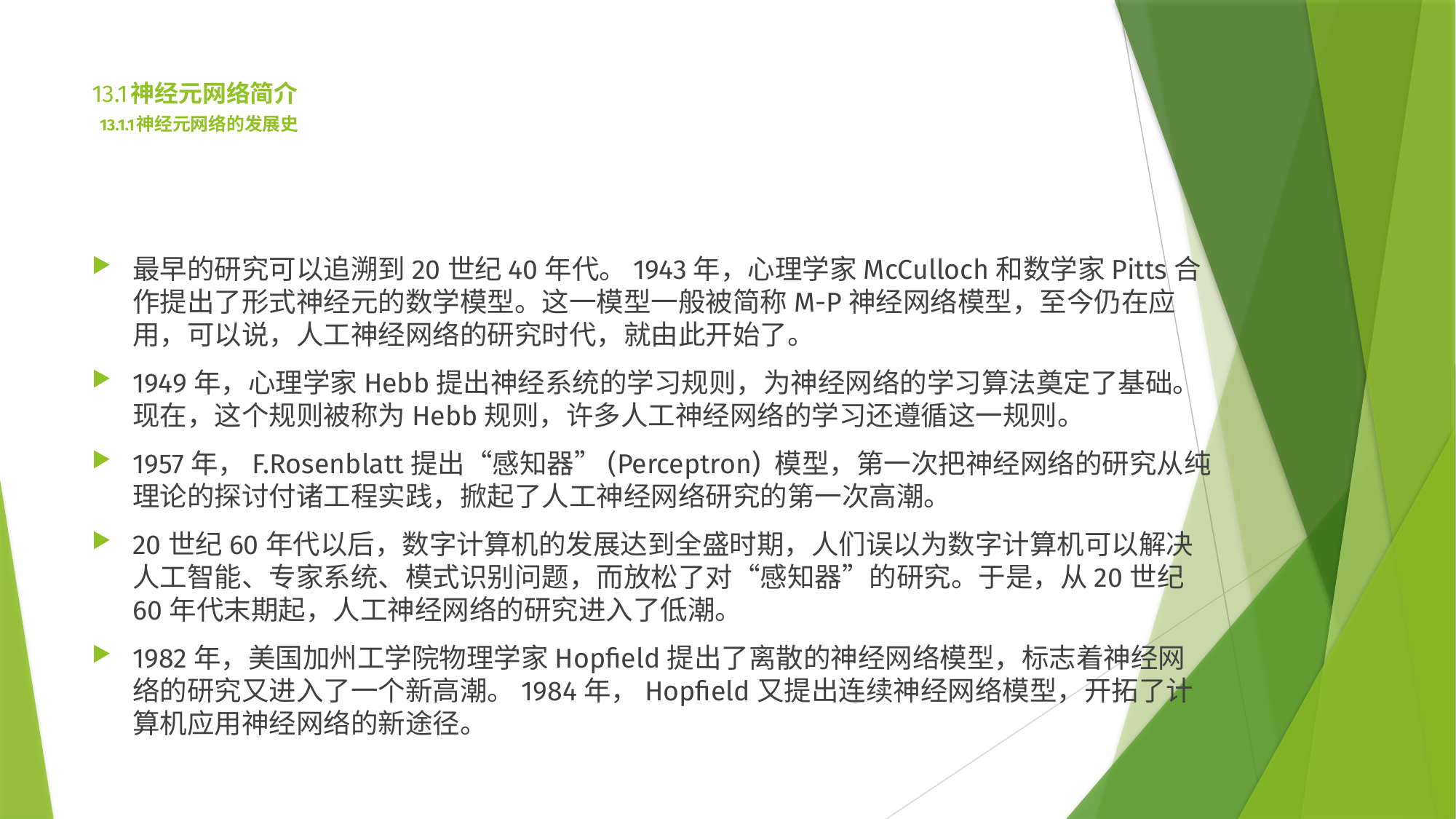

# 13.1神经元网络简介 13.1.1神经元网络的发展史
最早的研究可以追溯到20世纪40年代。1943年，心理学家McCulloch和数学家Pitts合作提出了形式神经元的数学模型。这一模型一般被简称M-P神经网络模型，至今仍在应用，可以说，人工神经网络的研究时代，就由此开始了。
1949年，心理学家Hebb提出神经系统的学习规则，为神经网络的学习算法奠定了基础。现在，这个规则被称为Hebb规则，许多人工神经网络的学习还遵循这一规则。
1957年，F.Rosenblatt提出“感知器”(Perceptron) 模型，第一次把神经网络的研究从纯理论的探讨付诸工程实践，掀起了人工神经网络研究的第一次高潮。
20世纪60年代以后，数字计算机的发展达到全盛时期，人们误以为数字计算机可以解决人工智能、专家系统、模式识别问题，而放松了对“感知器”的研究。于是，从20世纪60年代末期起，人工神经网络的研究进入了低潮。
1982年，美国加州工学院物理学家Hopfield提出了离散的神经网络模型，标志着神经网络的研究又进入了一个新高潮。1984年，Hopfield又提出连续神经网络模型，开拓了计算机应用神经网络的新途径。